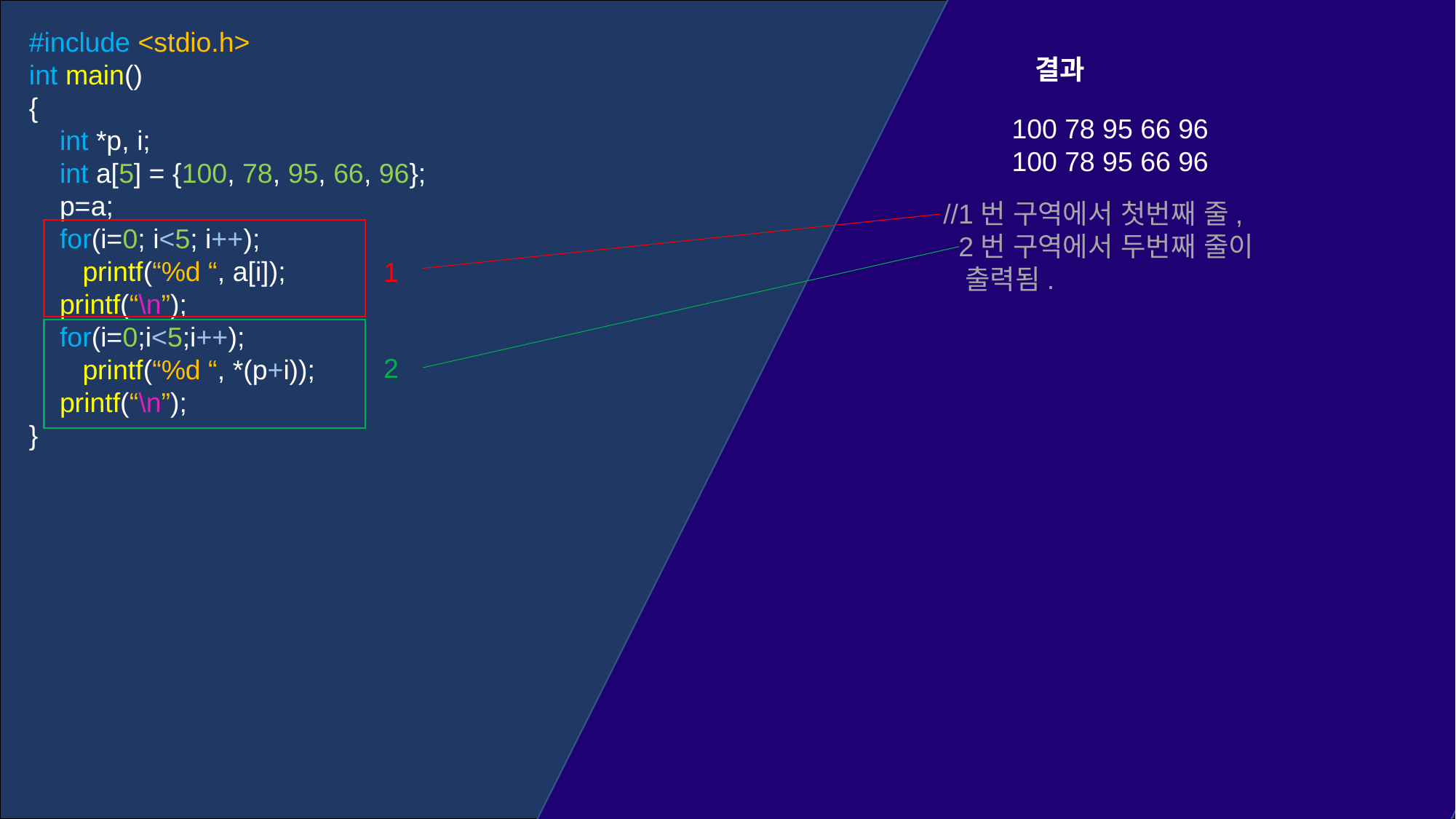

포인터 배열 다루기 설명

포인터 변수 선언
#include <stdio.h>
int main()
{
    int *p, i;
    int a[5] = {100, 78, 95, 66, 96};
    p=a;
    for(i=0; i<5; i++);
       printf(“%d “, a[i]);
    printf(“\n”);
    for(i=0;i<5;i++);
       printf(“%d “, *(p+i));
    printf(“\n”);
}
결과
100 78 95 66 96
100 78 95 66 96
//1번 구역에서 첫번째 줄,
  2번 구역에서 두번째 줄이
  출력됨.

1
포인터 변수를 선언하려면 변수명 앞에
*(Asterisk, 애스터리스크)를 붙이면 된다

2